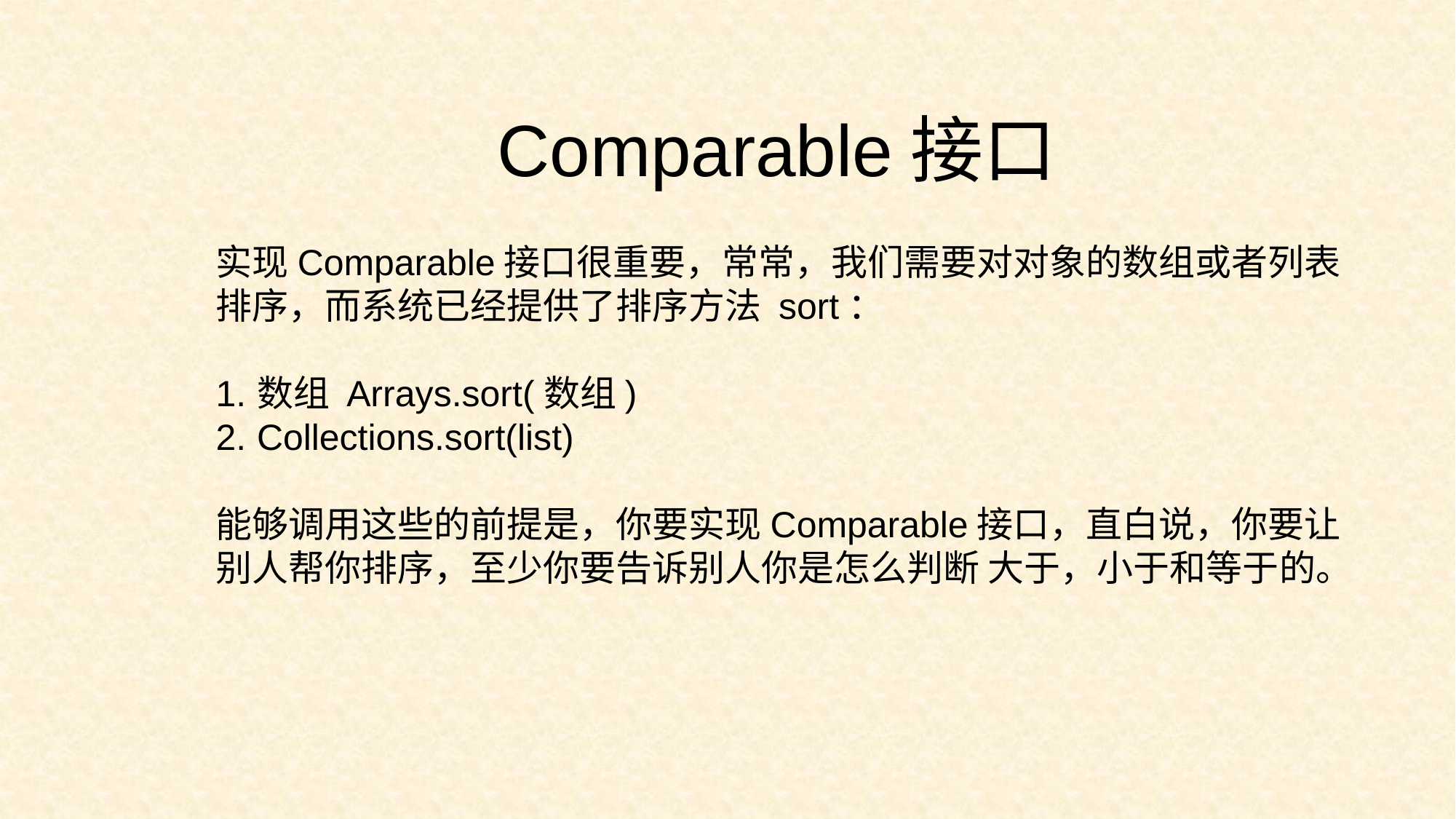

Comparable接口
实现Comparable接口很重要，常常，我们需要对对象的数组或者列表排序，而系统已经提供了排序方法 sort：

数组 Arrays.sort(数组)
Collections.sort(list)

能够调用这些的前提是，你要实现Comparable接口，直白说，你要让别人帮你排序，至少你要告诉别人你是怎么判断 大于，小于和等于的。